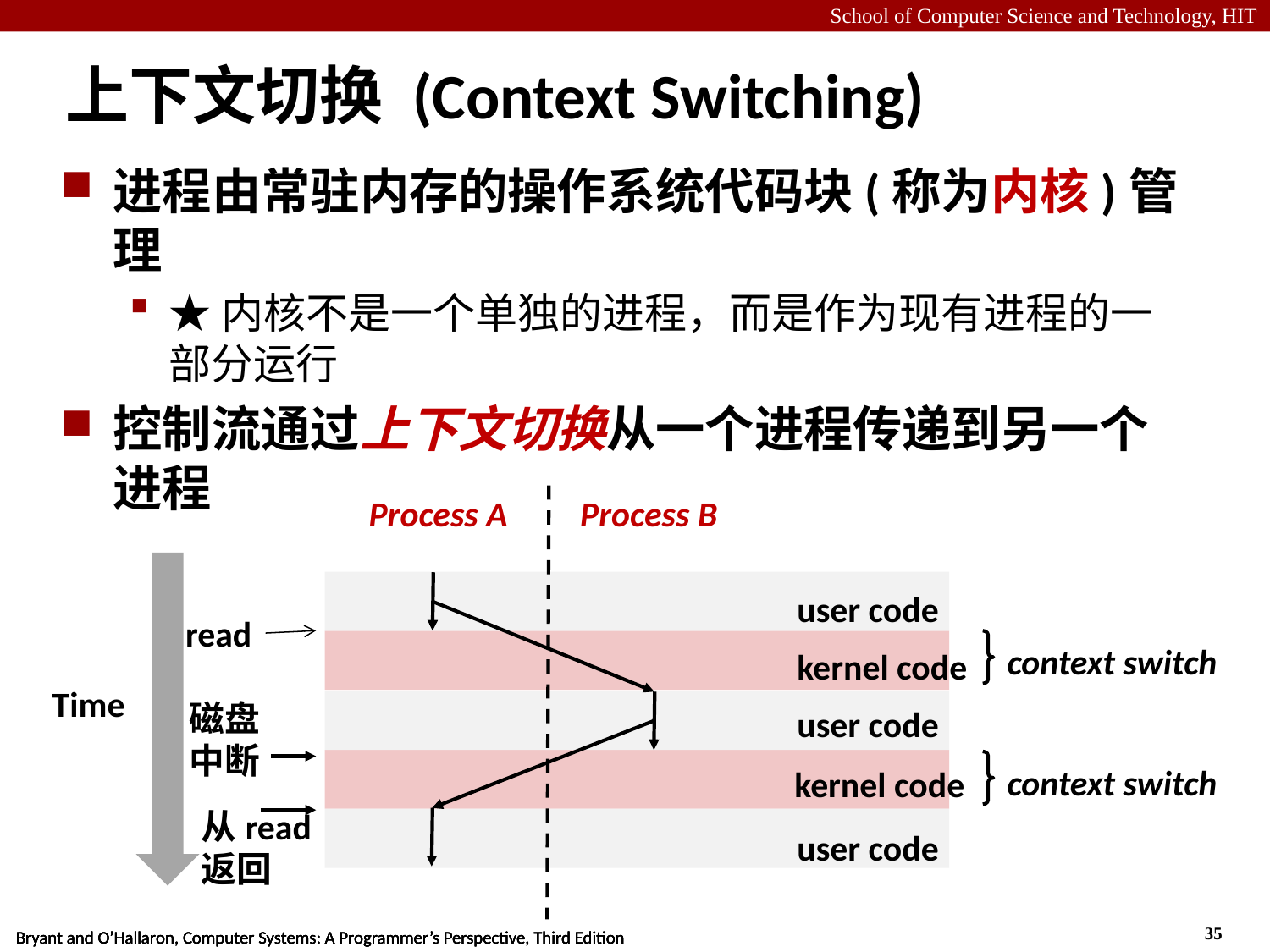

# 上下文切换 (Context Switching)
进程由常驻内存的操作系统代码块(称为内核)管理
★内核不是一个单独的进程，而是作为现有进程的一部分运行
控制流通过上下文切换从一个进程传递到另一个进程

Process A

Process B

user code
read

context switch
kernel code
Time
磁盘中断

user code

context switch
kernel code
从read返回

user code